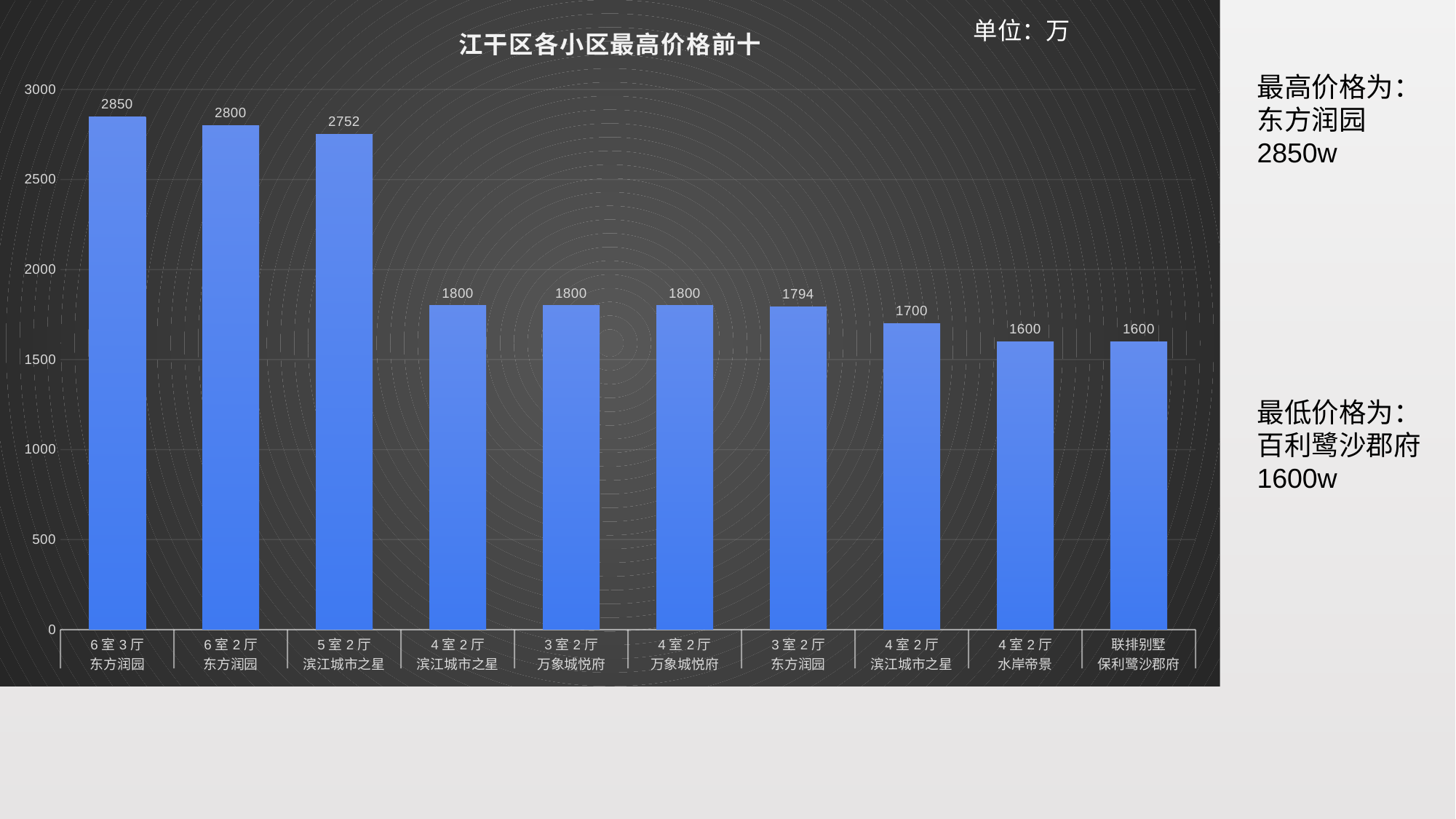

### Chart: 江干区各小区最高价格前十

| Category |  |
|---|---|
| 6室3厅 | 2850.0 |
| 6室2厅 | 2800.0 |
| 5室2厅 | 2752.0 |
| 4室2厅 | 1800.0 |
| 3室2厅 | 1800.0 |
| 4室2厅 | 1800.0 |
| 3室2厅 | 1794.0 |
| 4室2厅 | 1700.0 |
| 4室2厅 | 1600.0 |
| 联排别墅 | 1600.0 |
单位：万
#
最高价格为：
东方润园
2850w
最低价格为：
百利鹭沙郡府
1600w